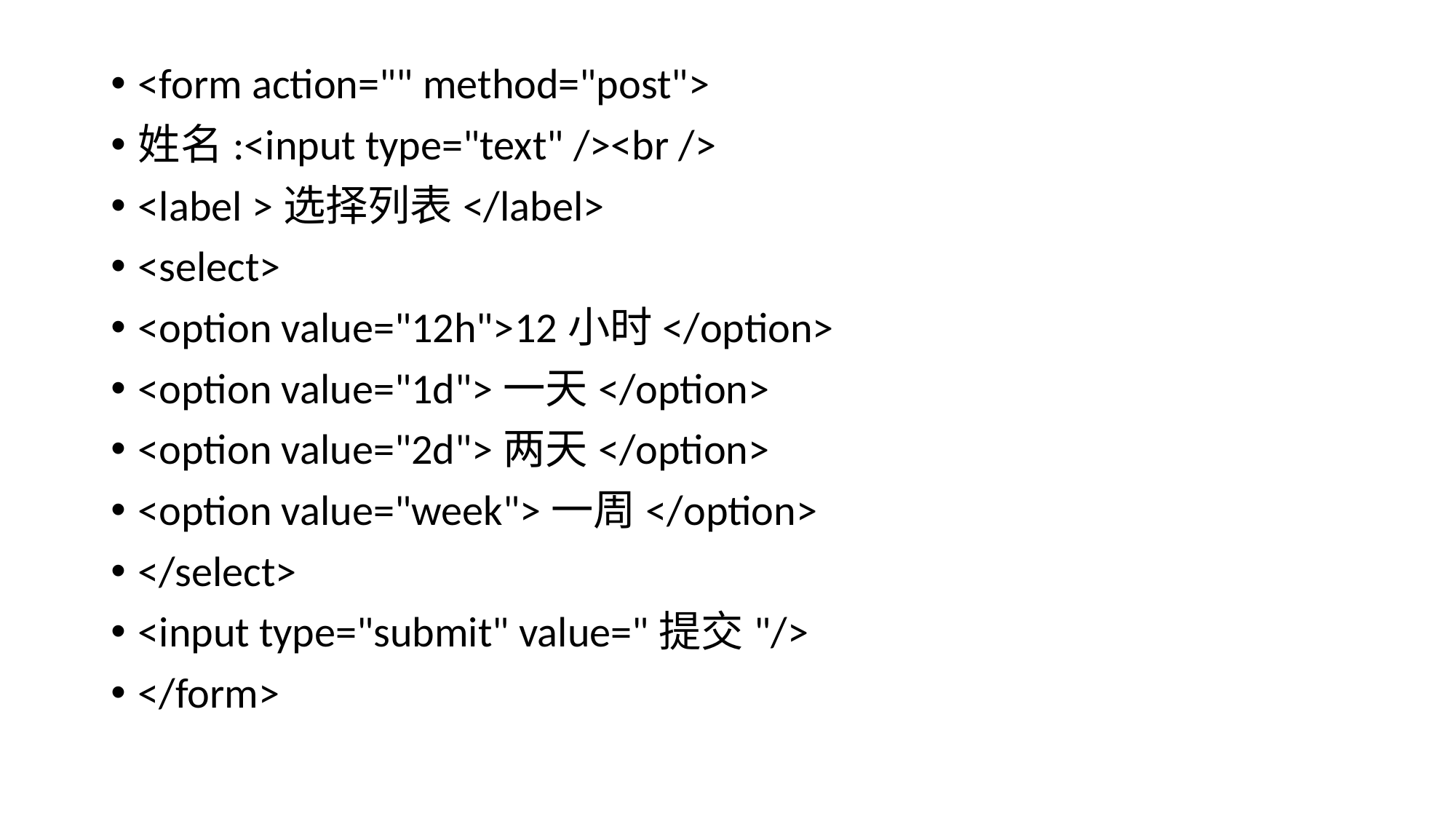

<form action="" method="post">
姓名:<input type="text" /><br />
<label >选择列表</label>
<select>
<option value="12h">12小时</option>
<option value="1d">一天</option>
<option value="2d">两天</option>
<option value="week">一周</option>
</select>
<input type="submit" value="提交"/>
</form>